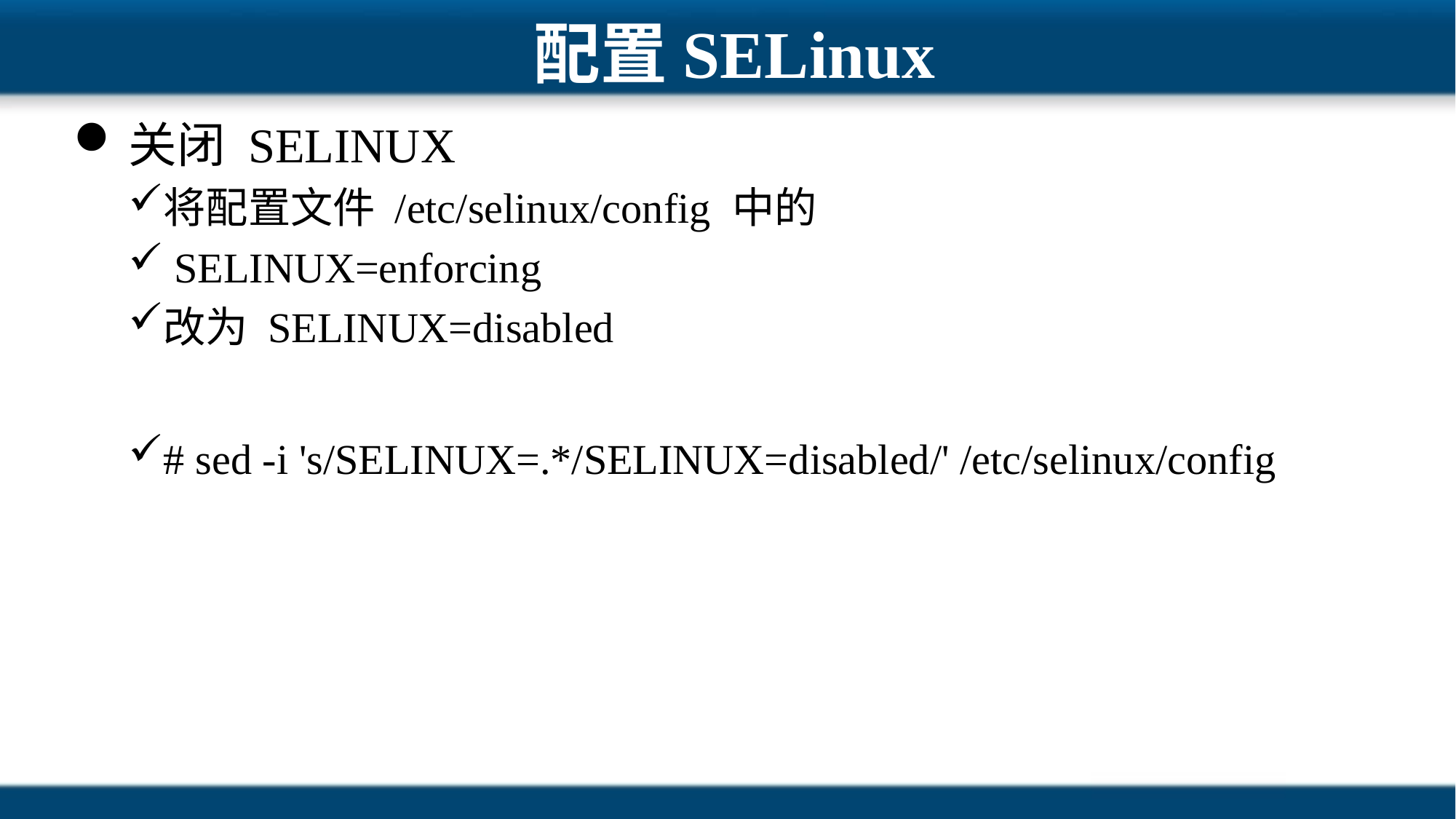

# 配置SELinux
关闭 SELINUX
将配置文件 /etc/selinux/config 中的
 SELINUX=enforcing
改为 SELINUX=disabled

# sed -i 's/SELINUX=.*/SELINUX=disabled/' /etc/selinux/config